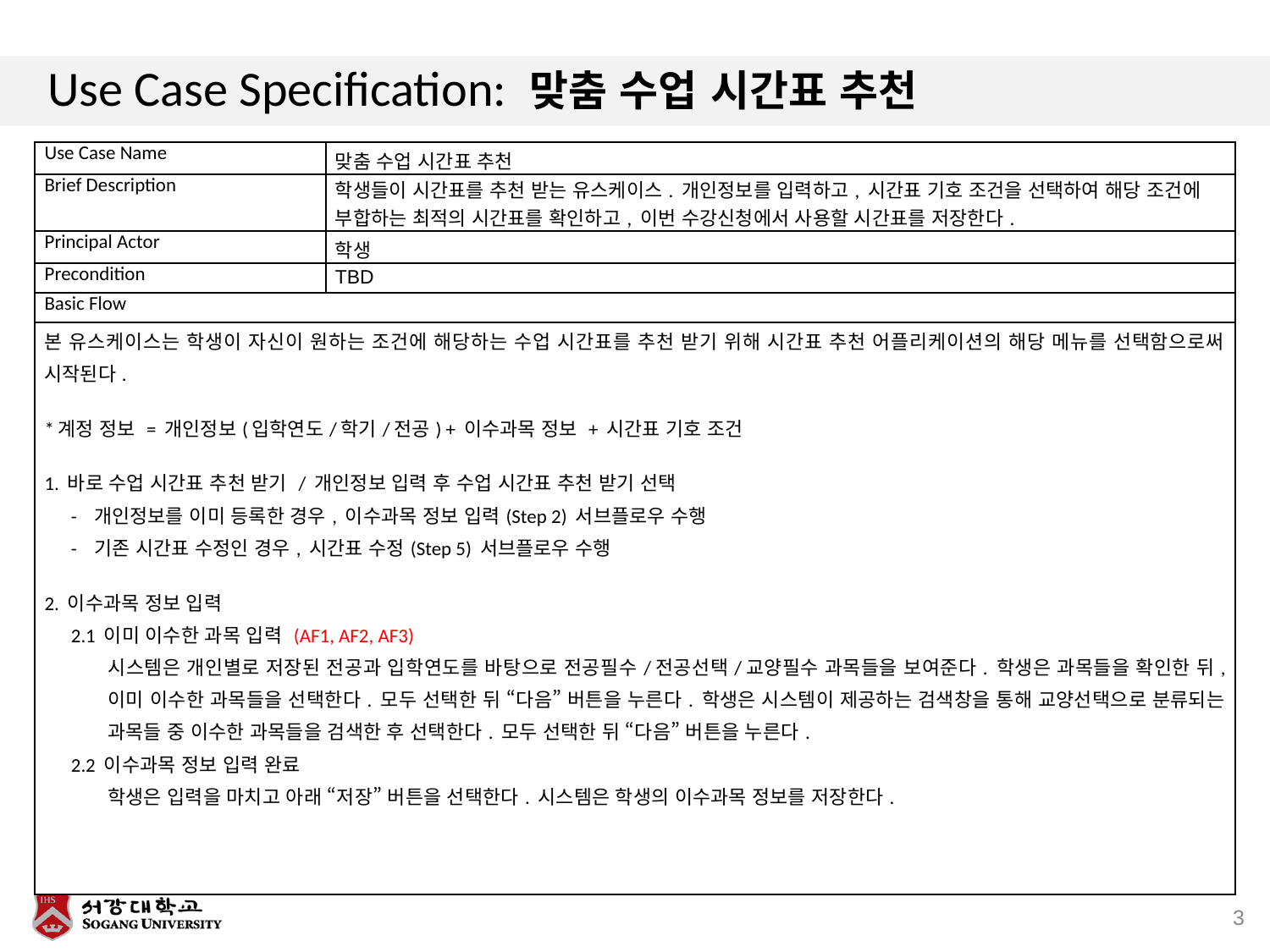

# Use Case Specification: 맞춤 수업 시간표 추천
| Use Case Name | 맞춤 수업 시간표 추천 |
| --- | --- |
| Brief Description | 학생들이 시간표를 추천 받는 유스케이스. 개인정보를 입력하고, 시간표 기호 조건을 선택하여 해당 조건에 부합하는 최적의 시간표를 확인하고, 이번 수강신청에서 사용할 시간표를 저장한다. |
| Principal Actor | 학생 |
| Precondition | TBD |
| Basic Flow |  |
| 본 유스케이스는 학생이 자신이 원하는 조건에 해당하는 수업 시간표를 추천 받기 위해 시간표 추천 어플리케이션의 해당 메뉴를 선택함으로써 시작된다. \*계정 정보 = 개인정보(입학연도/학기/전공) + 이수과목 정보 + 시간표 기호 조건 1. 바로 수업 시간표 추천 받기 / 개인정보 입력 후 수업 시간표 추천 받기 선택 - 개인정보를 이미 등록한 경우, 이수과목 정보 입력(Step 2) 서브플로우 수행 - 기존 시간표 수정인 경우, 시간표 수정(Step 5) 서브플로우 수행 2. 이수과목 정보 입력 2.1 이미 이수한 과목 입력 (AF1, AF2, AF3) 시스템은 개인별로 저장된 전공과 입학연도를 바탕으로 전공필수/전공선택/교양필수 과목들을 보여준다. 학생은 과목들을 확인한 뒤, 이미 이수한 과목들을 선택한다. 모두 선택한 뒤 “다음” 버튼을 누른다. 학생은 시스템이 제공하는 검색창을 통해 교양선택으로 분류되는 과목들 중 이수한 과목들을 검색한 후 선택한다. 모두 선택한 뒤 “다음” 버튼을 누른다. 2.2 이수과목 정보 입력 완료 학생은 입력을 마치고 아래 “저장” 버튼을 선택한다. 시스템은 학생의 이수과목 정보를 저장한다. |  |
3